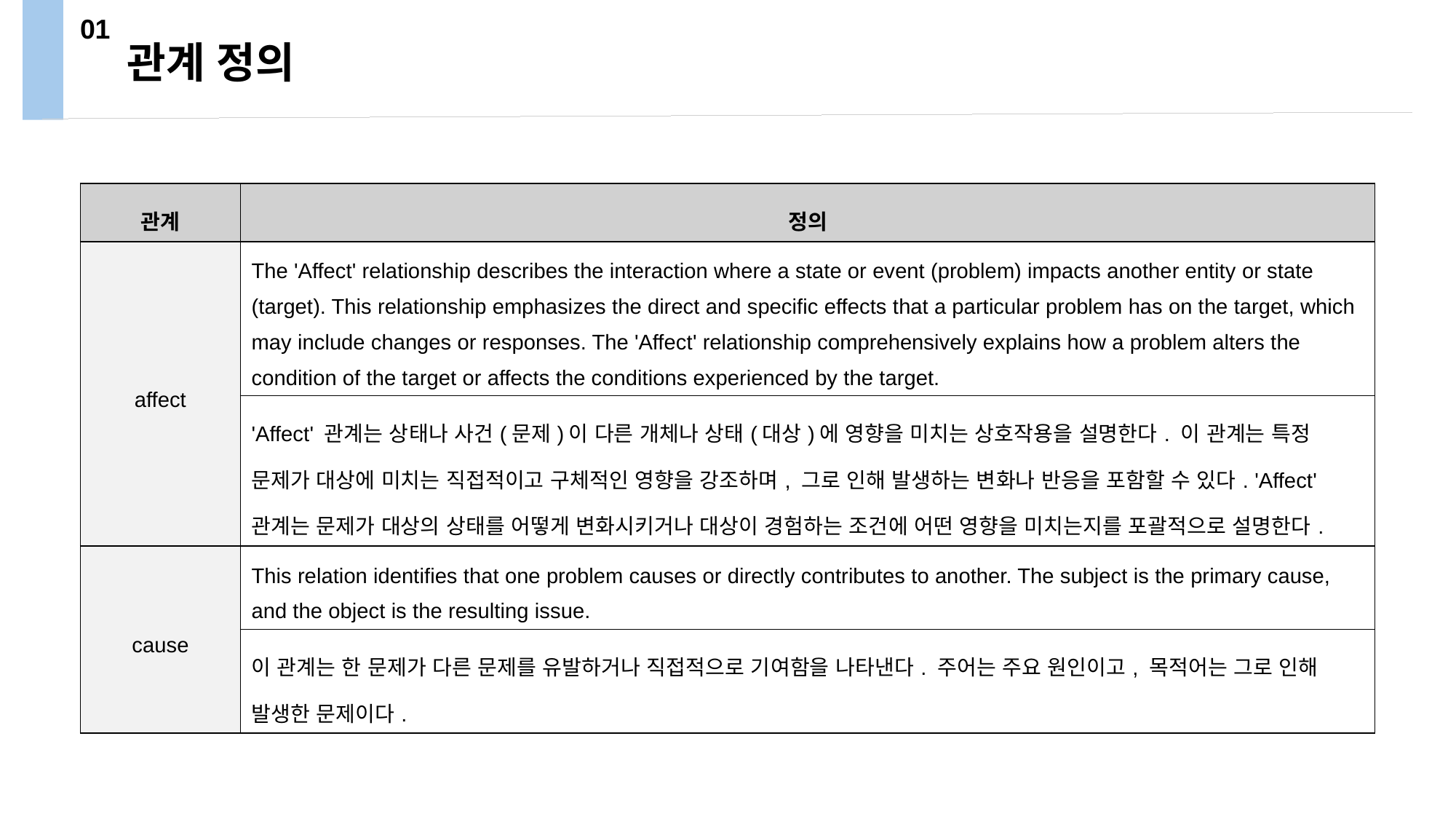

01
관계 정의
| 관계 | 정의 |
| --- | --- |
| affect | The 'Affect' relationship describes the interaction where a state or event (problem) impacts another entity or state (target). This relationship emphasizes the direct and specific effects that a particular problem has on the target, which may include changes or responses. The 'Affect' relationship comprehensively explains how a problem alters the condition of the target or affects the conditions experienced by the target. |
|  | 'Affect' 관계는 상태나 사건(문제)이 다른 개체나 상태(대상)에 영향을 미치는 상호작용을 설명한다. 이 관계는 특정 문제가 대상에 미치는 직접적이고 구체적인 영향을 강조하며, 그로 인해 발생하는 변화나 반응을 포함할 수 있다. 'Affect' 관계는 문제가 대상의 상태를 어떻게 변화시키거나 대상이 경험하는 조건에 어떤 영향을 미치는지를 포괄적으로 설명한다. |
| cause | This relation identifies that one problem causes or directly contributes to another. The subject is the primary cause, and the object is the resulting issue. |
|  | 이 관계는 한 문제가 다른 문제를 유발하거나 직접적으로 기여함을 나타낸다. 주어는 주요 원인이고, 목적어는 그로 인해 발생한 문제이다. |